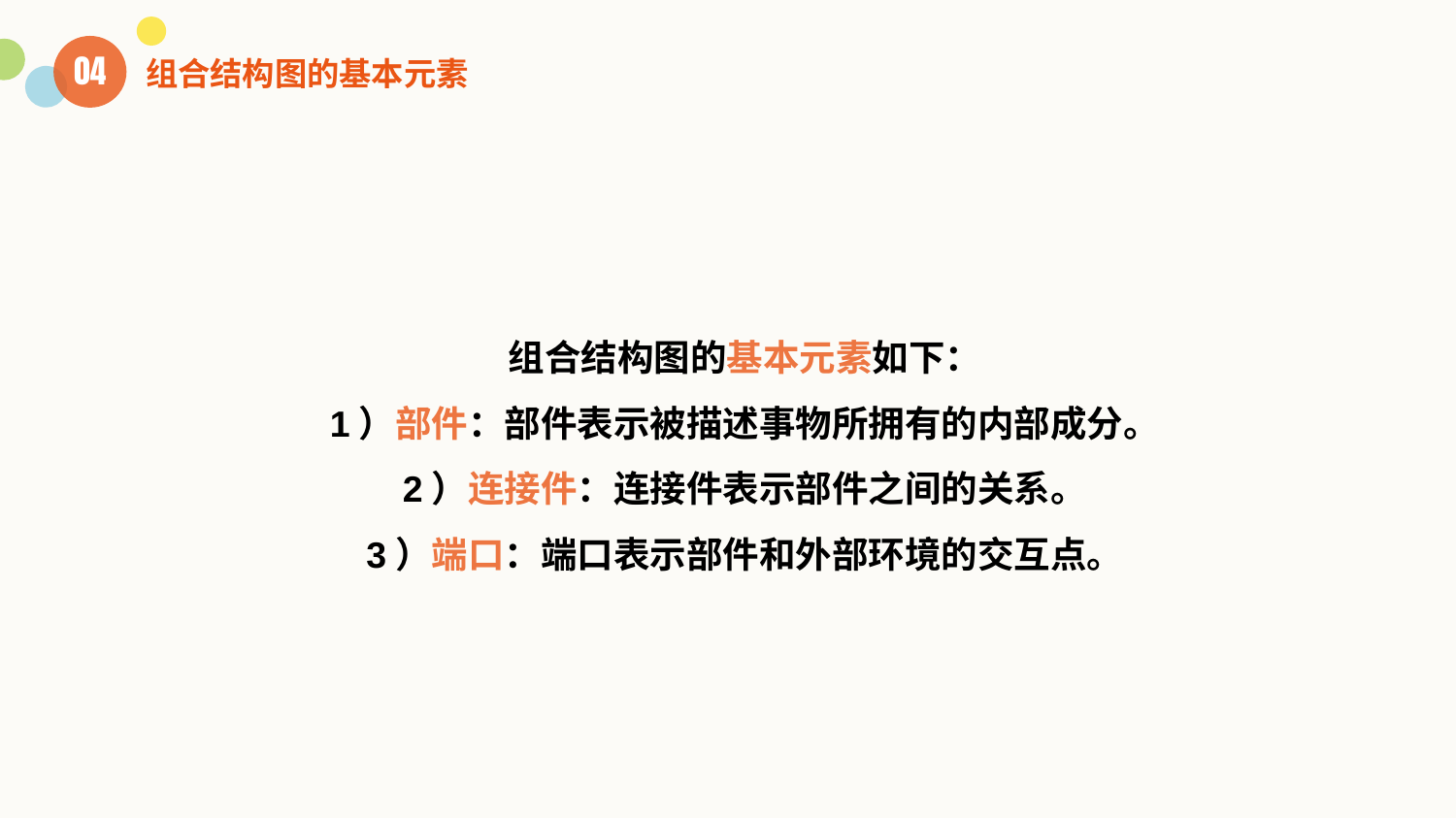

04
组合结构图的基本元素

组合结构图的基本元素如下：
1）部件：部件表示被描述事物所拥有的内部成分。
2）连接件：连接件表示部件之间的关系。
3）端口：端口表示部件和外部环境的交互点。